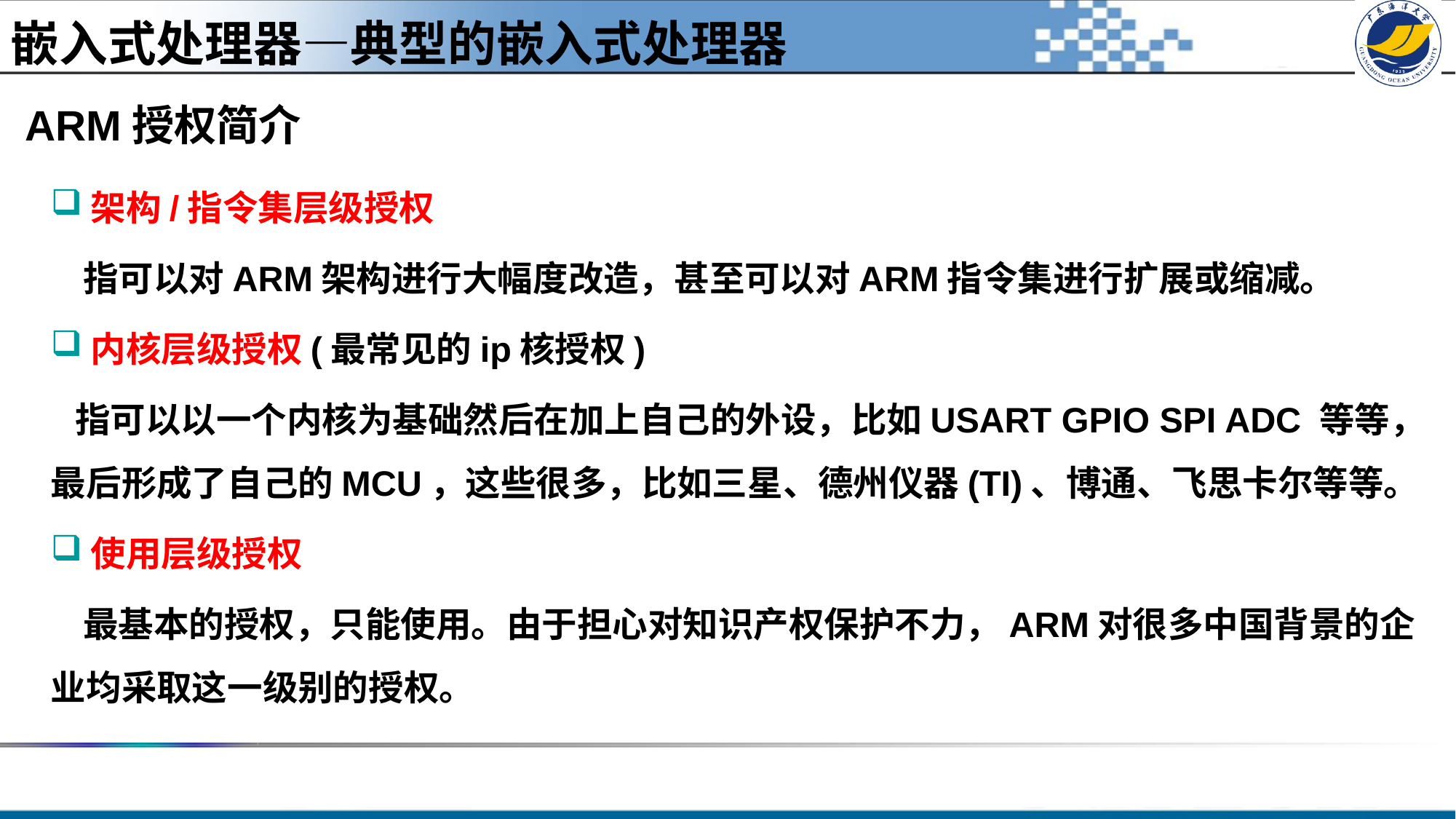

嵌入式处理器—典型的嵌入式处理器
# ARM授权简介
架构/指令集层级授权
   指可以对ARM架构进行大幅度改造，甚至可以对ARM指令集进行扩展或缩减。
内核层级授权(最常见的ip核授权)
  指可以以一个内核为基础然后在加上自己的外设，比如USART GPIO SPI ADC 等等，最后形成了自己的MCU，这些很多，比如三星、德州仪器(TI)、博通、飞思卡尔等等。
使用层级授权
   最基本的授权，只能使用。由于担心对知识产权保护不力，ARM对很多中国背景的企业均采取这一级别的授权。
33